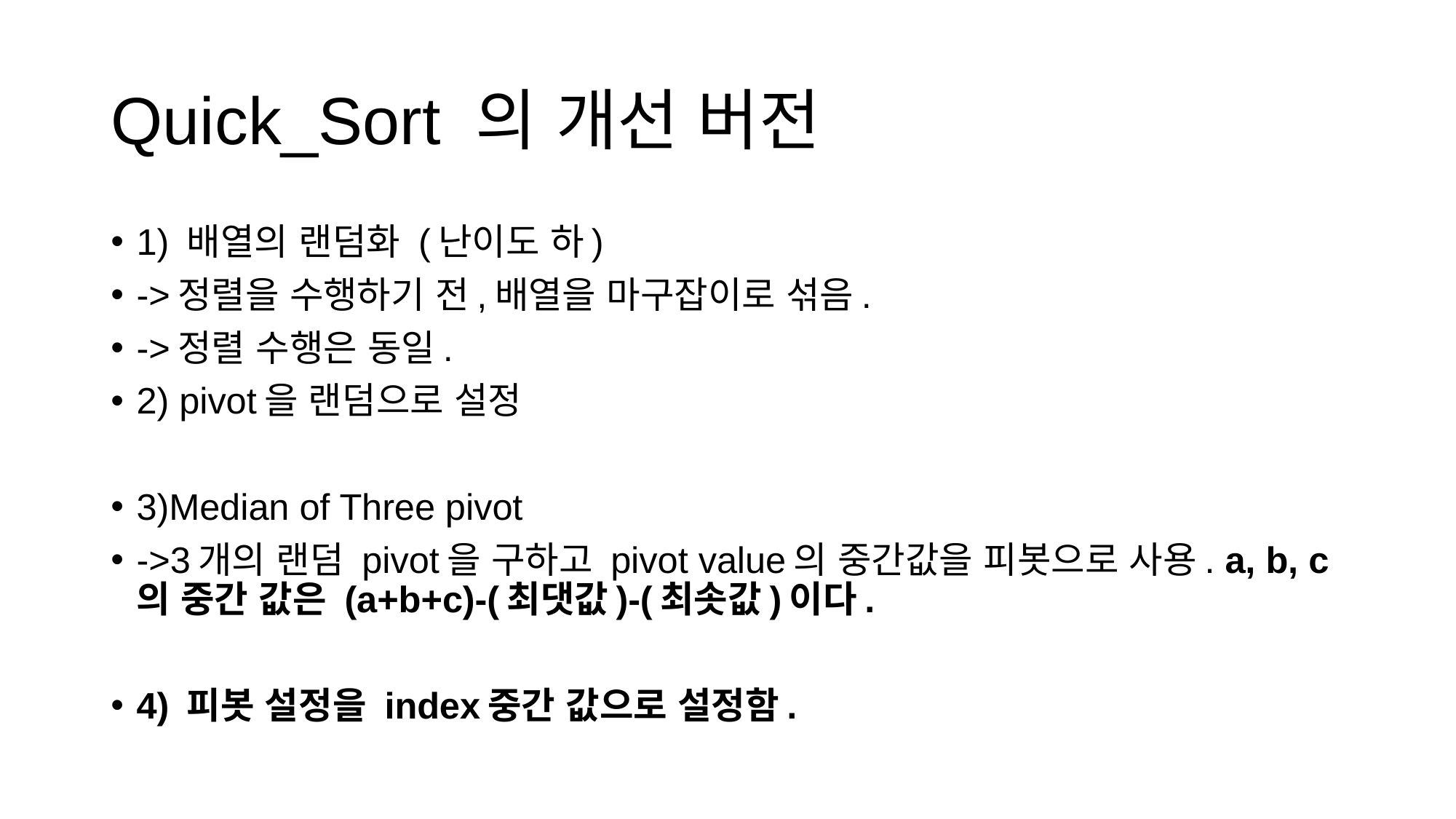

# Quick_Sort 의 개선 버전
1) 배열의 랜덤화 (난이도 하)
->정렬을 수행하기 전,배열을 마구잡이로 섞음.
->정렬 수행은 동일.
2) pivot을 랜덤으로 설정

3)Median of Three pivot
->3개의 랜덤 pivot을 구하고 pivot value의 중간값을 피봇으로 사용. a, b, c의 중간 값은 (a+b+c)-(최댓값)-(최솟값)이다.

4) 피봇 설정을 index중간 값으로 설정함.